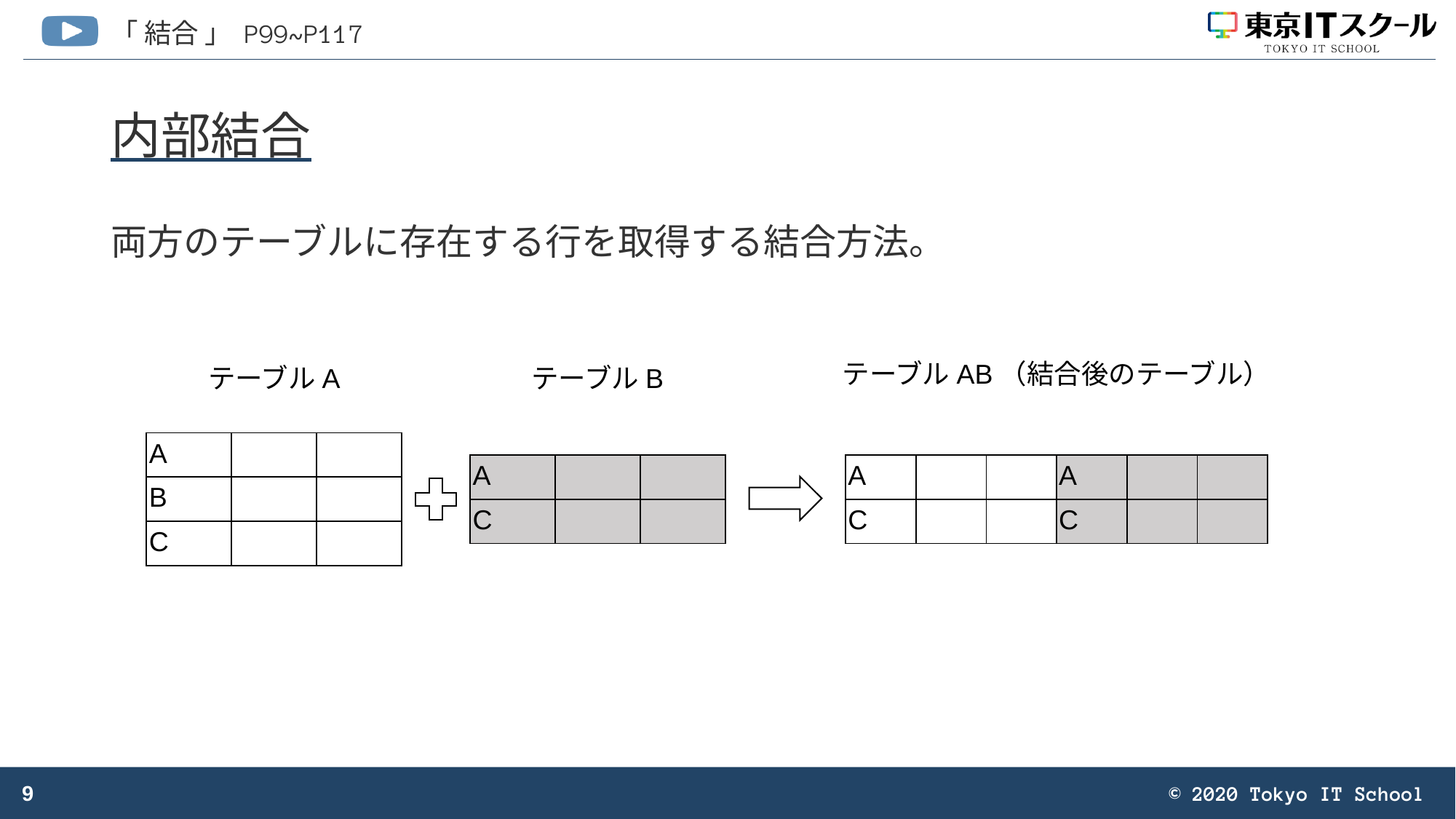

# 内部結合
両方のテーブルに存在する行を取得する結合方法。
テーブルAB（結合後のテーブル）
テーブルB
テーブルA
| A |  |  |
| --- | --- | --- |
| B |  |  |
| C |  |  |
| A |  |  |
| --- | --- | --- |
| C |  |  |
| A |  |  |
| --- | --- | --- |
| C |  |  |
| A |  |  |
| --- | --- | --- |
| C |  |  |

9